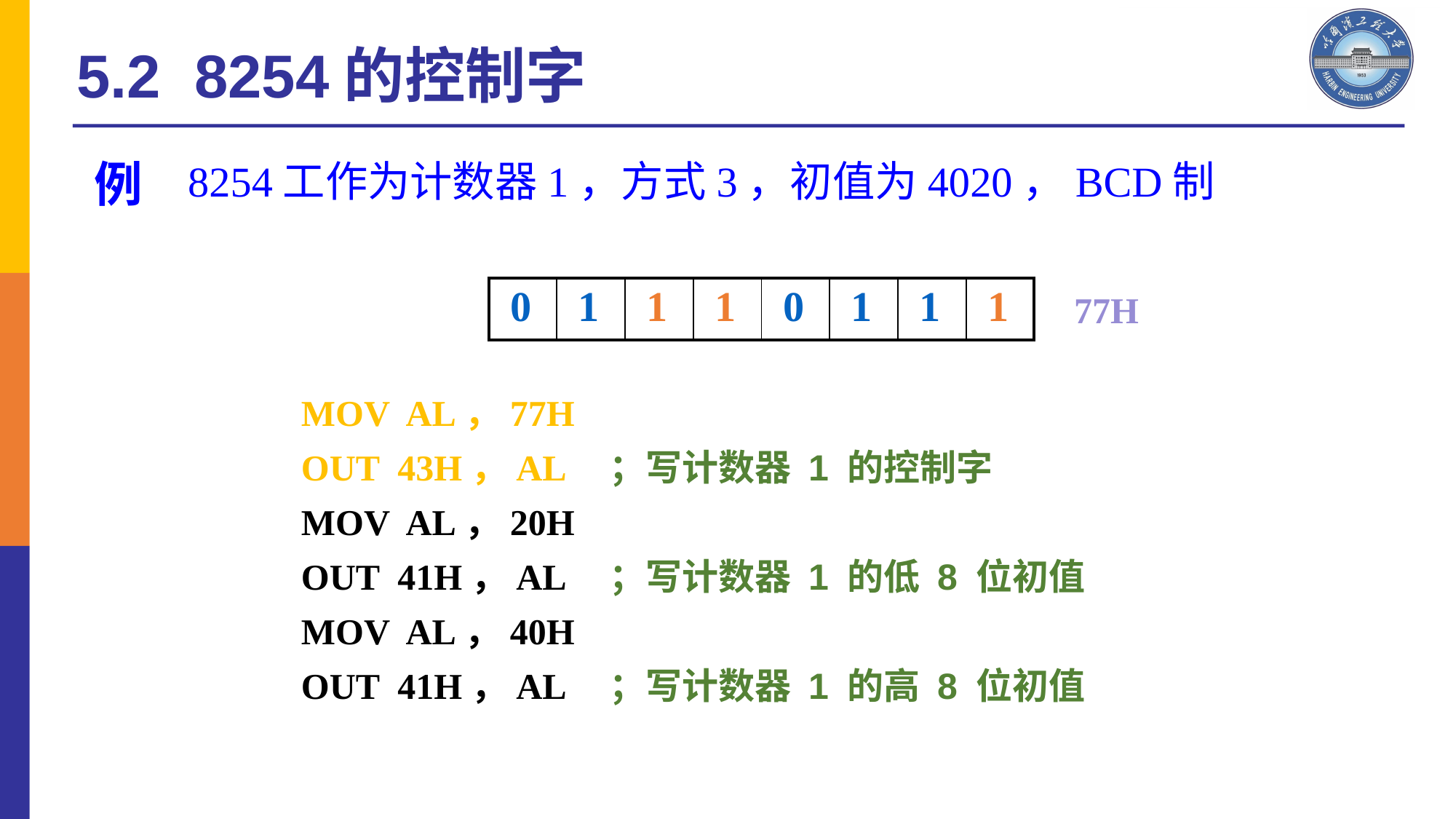

5.2  8254的控制字
例
8254工作为计数器1，方式3，初值为4020，BCD制
| 0 | 1 | 1 | 1 | 0 | 1 | 1 | 1 |
| --- | --- | --- | --- | --- | --- | --- | --- |
77H
          MOV  AL，77H
          OUT  43H，AL    ；写计数器 1 的控制字
          MOV  AL，20H
          OUT  41H，AL    ；写计数器 1 的低 8 位初值
          MOV  AL，40H
          OUT  41H，AL    ；写计数器 1 的高 8 位初值